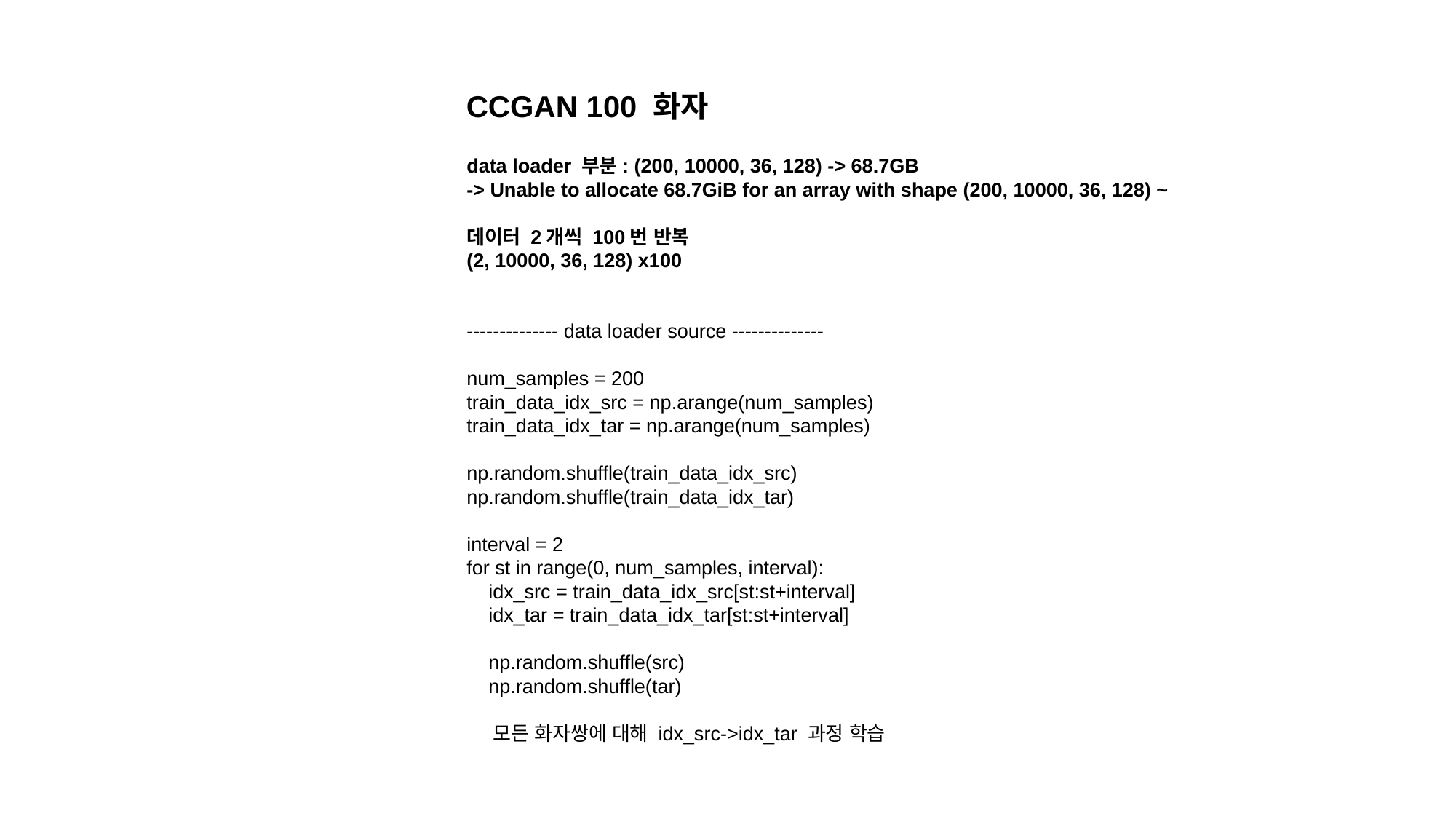

CCGAN 100 화자
data loader 부분: (200, 10000, 36, 128) -> 68.7GB
-> Unable to allocate 68.7GiB for an array with shape (200, 10000, 36, 128) ~

데이터 2개씩 100번 반복
(2, 10000, 36, 128) x100

-------------- data loader source --------------

num_samples = 200
train_data_idx_src = np.arange(num_samples)
train_data_idx_tar = np.arange(num_samples)

np.random.shuffle(train_data_idx_src)
np.random.shuffle(train_data_idx_tar)

interval = 2
for st in range(0, num_samples, interval):
    idx_src = train_data_idx_src[st:st+interval]
    idx_tar = train_data_idx_tar[st:st+interval]

    np.random.shuffle(src)
    np.random.shuffle(tar)

    모든 화자쌍에 대해 idx_src->idx_tar 과정 학습